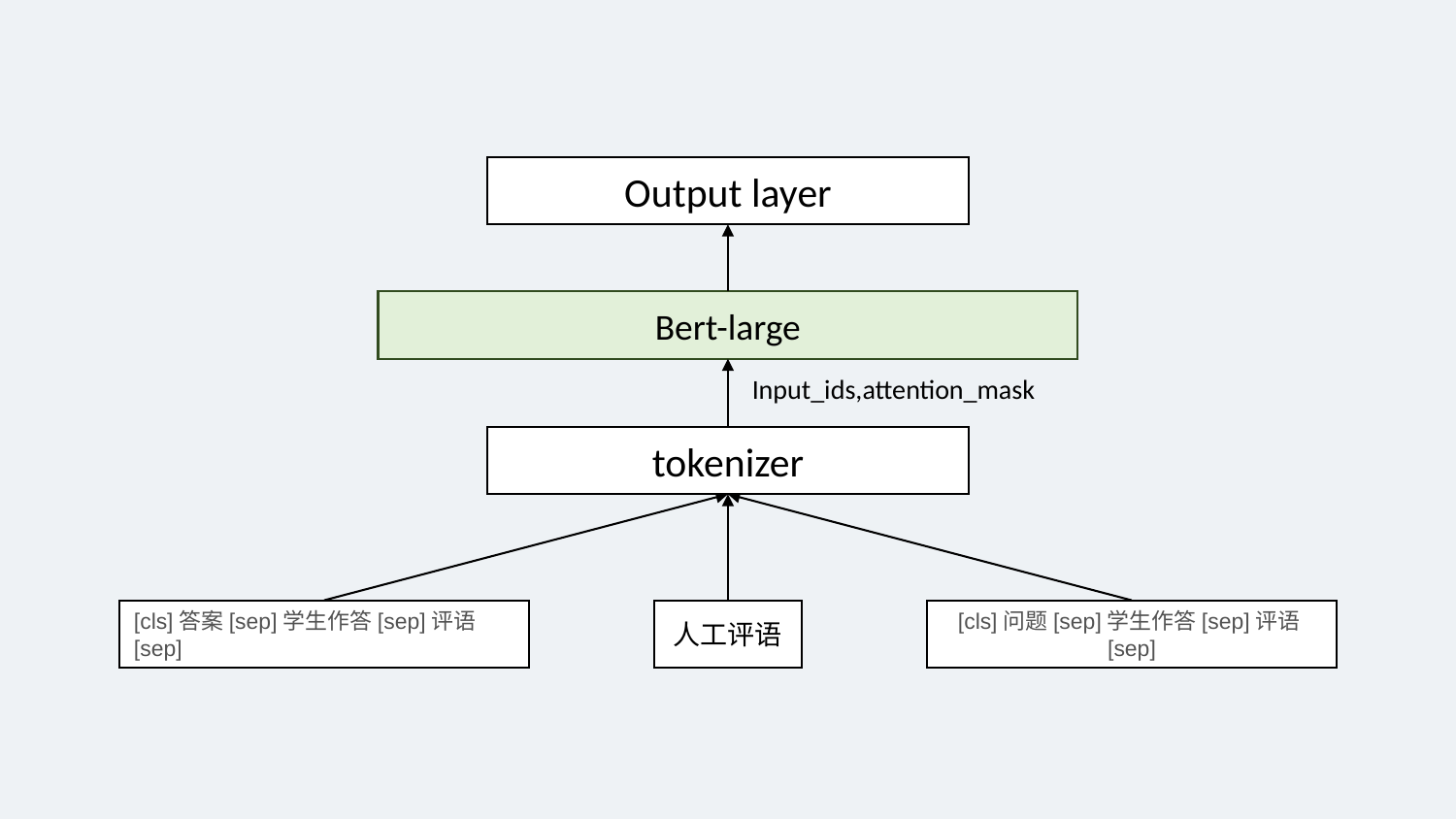

Output layer
Bert-large
Input_ids,attention_mask
tokenizer
[cls]答案[sep]学生作答[sep]评语[sep]
人工评语
[cls]问题[sep]学生作答[sep]评语[sep]